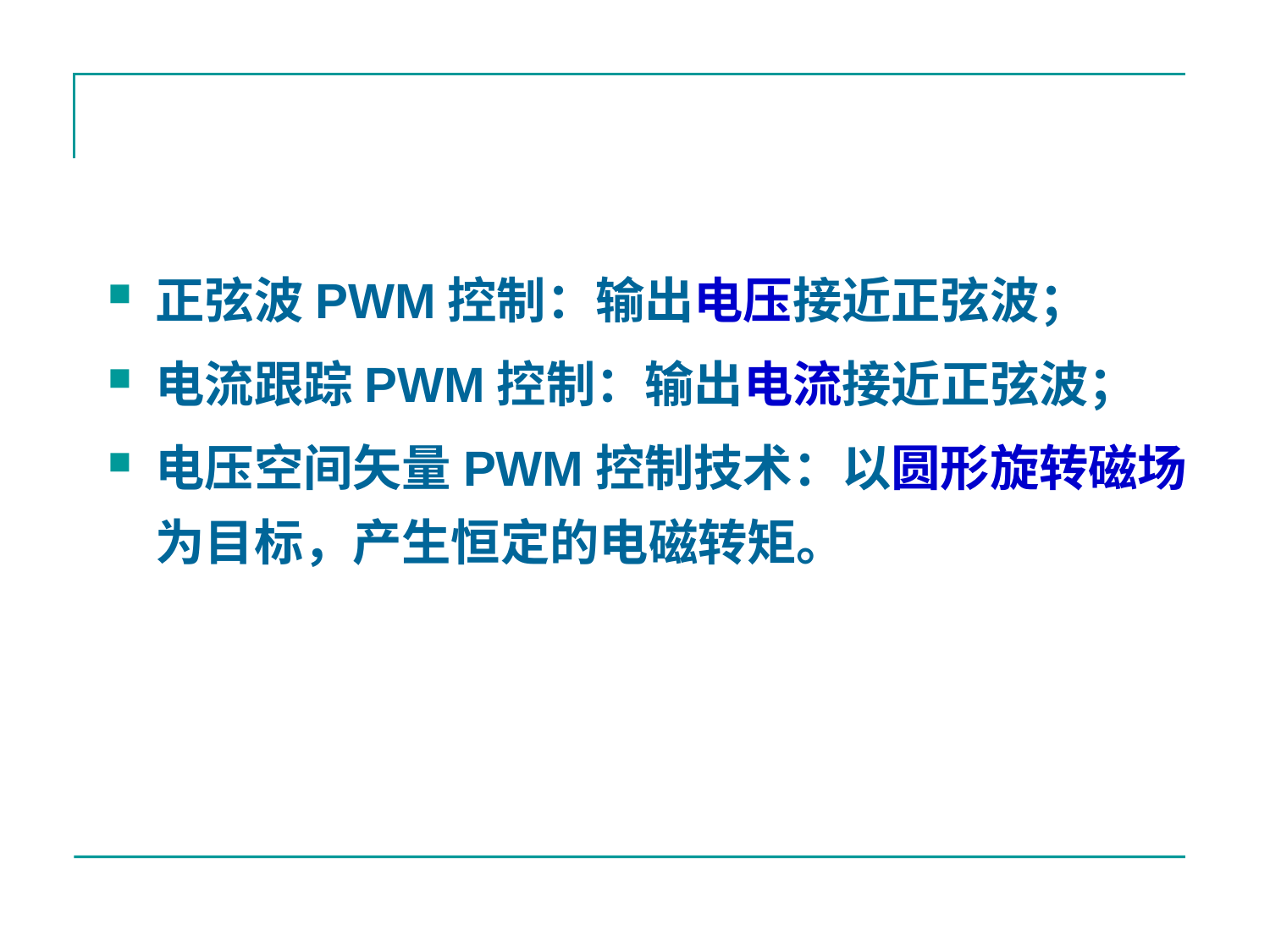

正弦波PWM控制：输出电压接近正弦波；
电流跟踪PWM控制：输出电流接近正弦波；
电压空间矢量PWM控制技术：以圆形旋转磁场为目标，产生恒定的电磁转矩。